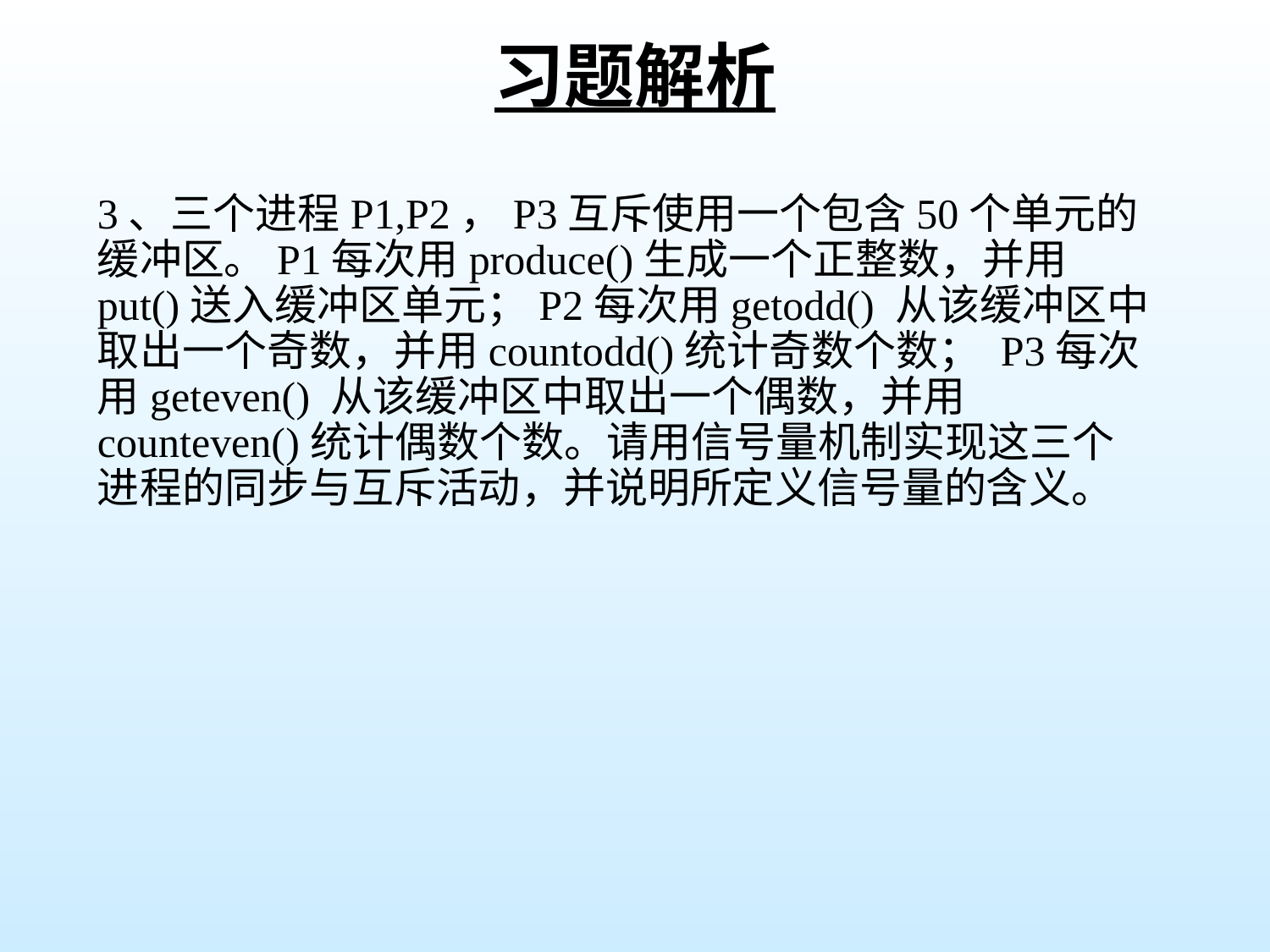

# 习题解析

3、三个进程P1,P2，P3互斥使用一个包含50个单元的缓冲区。P1每次用produce()生成一个正整数，并用put()送入缓冲区单元；P2每次用getodd() 从该缓冲区中取出一个奇数，并用countodd()统计奇数个数； P3每次用geteven() 从该缓冲区中取出一个偶数，并用counteven()统计偶数个数。请用信号量机制实现这三个进程的同步与互斥活动，并说明所定义信号量的含义。